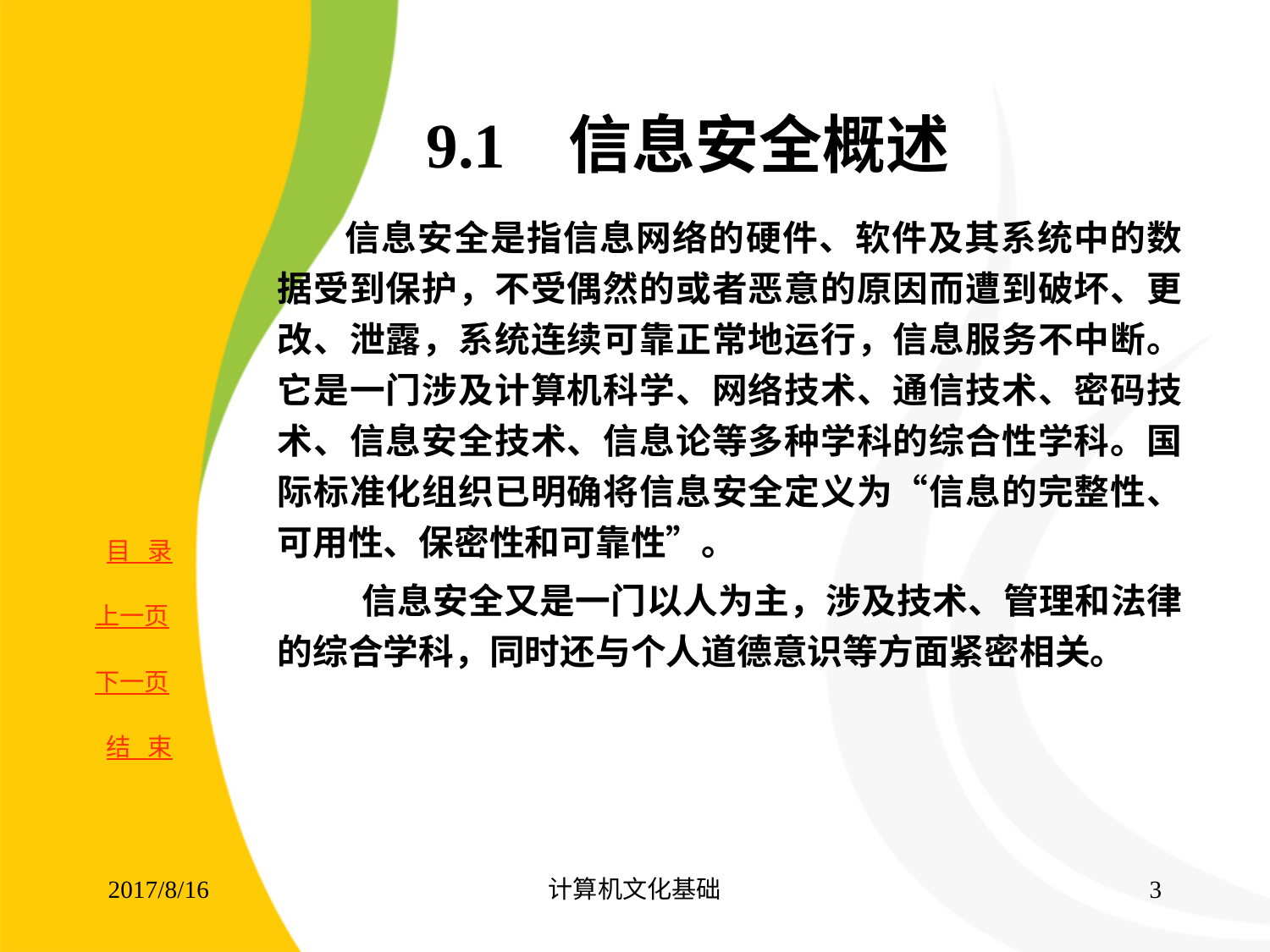

# 9.1   信息安全概述
        信息安全是指信息网络的硬件、软件及其系统中的数据受到保护，不受偶然的或者恶意的原因而遭到破坏、更改、泄露，系统连续可靠正常地运行，信息服务不中断。它是一门涉及计算机科学、网络技术、通信技术、密码技术、信息安全技术、信息论等多种学科的综合性学科。国际标准化组织已明确将信息安全定义为“信息的完整性、可用性、保密性和可靠性”。
         信息安全又是一门以人为主，涉及技术、管理和法律的综合学科，同时还与个人道德意识等方面紧密相关。
2017/8/16
计算机文化基础
3